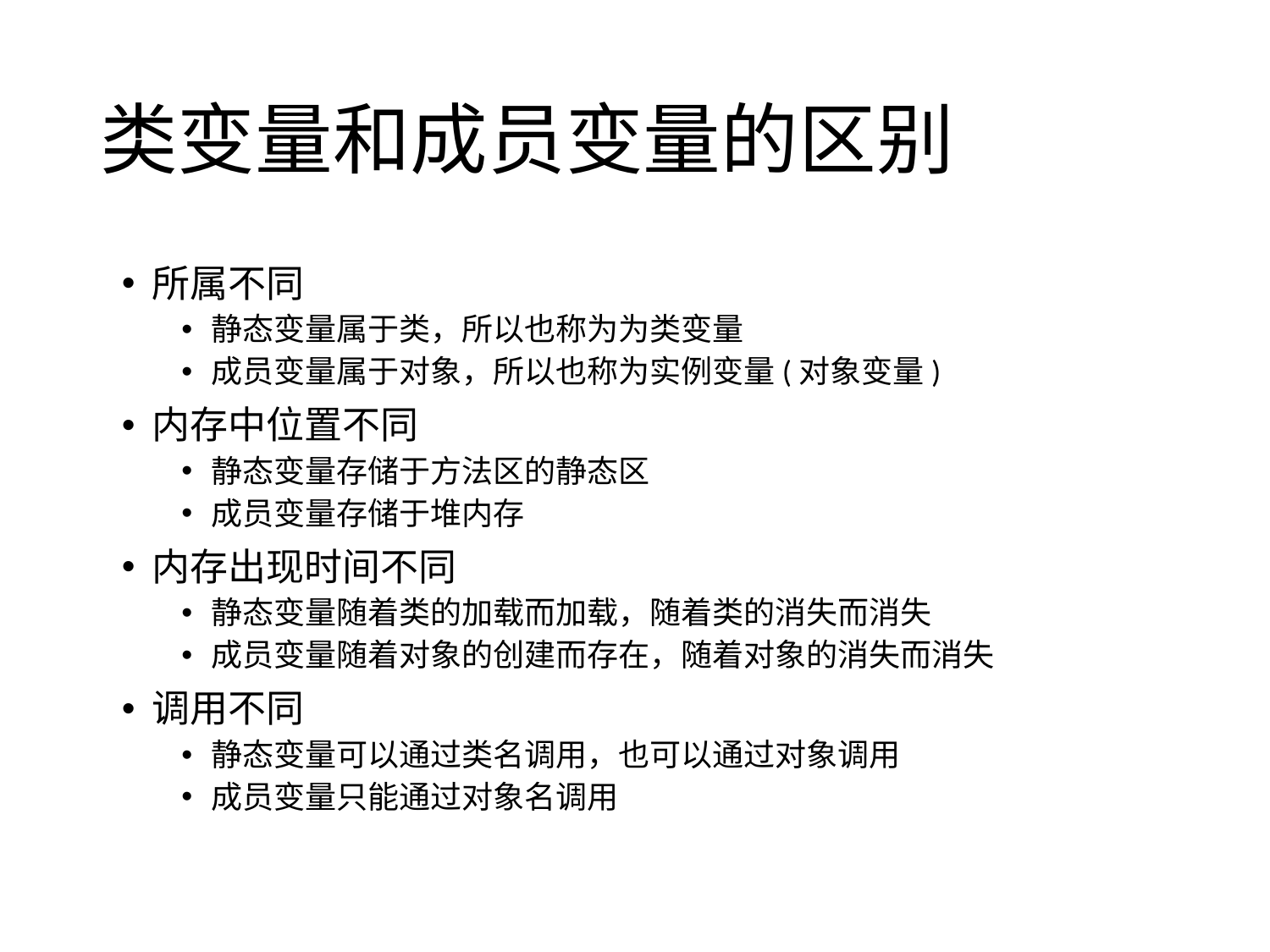

# 类变量和成员变量的区别
所属不同
静态变量属于类，所以也称为为类变量
成员变量属于对象，所以也称为实例变量(对象变量)
内存中位置不同
静态变量存储于方法区的静态区
成员变量存储于堆内存
内存出现时间不同
静态变量随着类的加载而加载，随着类的消失而消失
成员变量随着对象的创建而存在，随着对象的消失而消失
调用不同
静态变量可以通过类名调用，也可以通过对象调用
成员变量只能通过对象名调用